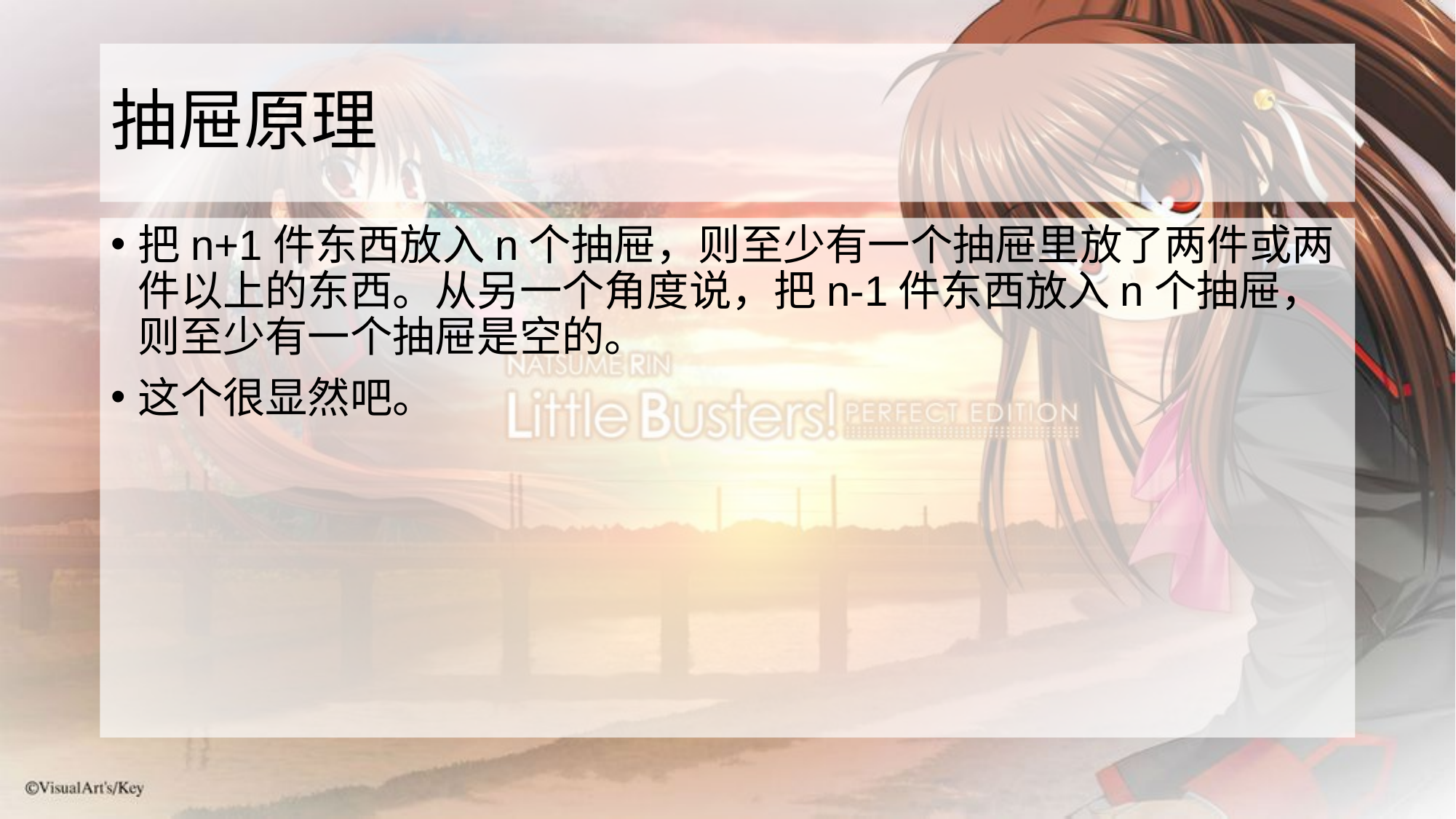

# 抽屉原理
把n+1件东西放入n个抽屉，则至少有一个抽屉里放了两件或两件以上的东西。从另一个角度说，把n-1件东西放入n个抽屉，则至少有一个抽屉是空的。
这个很显然吧。